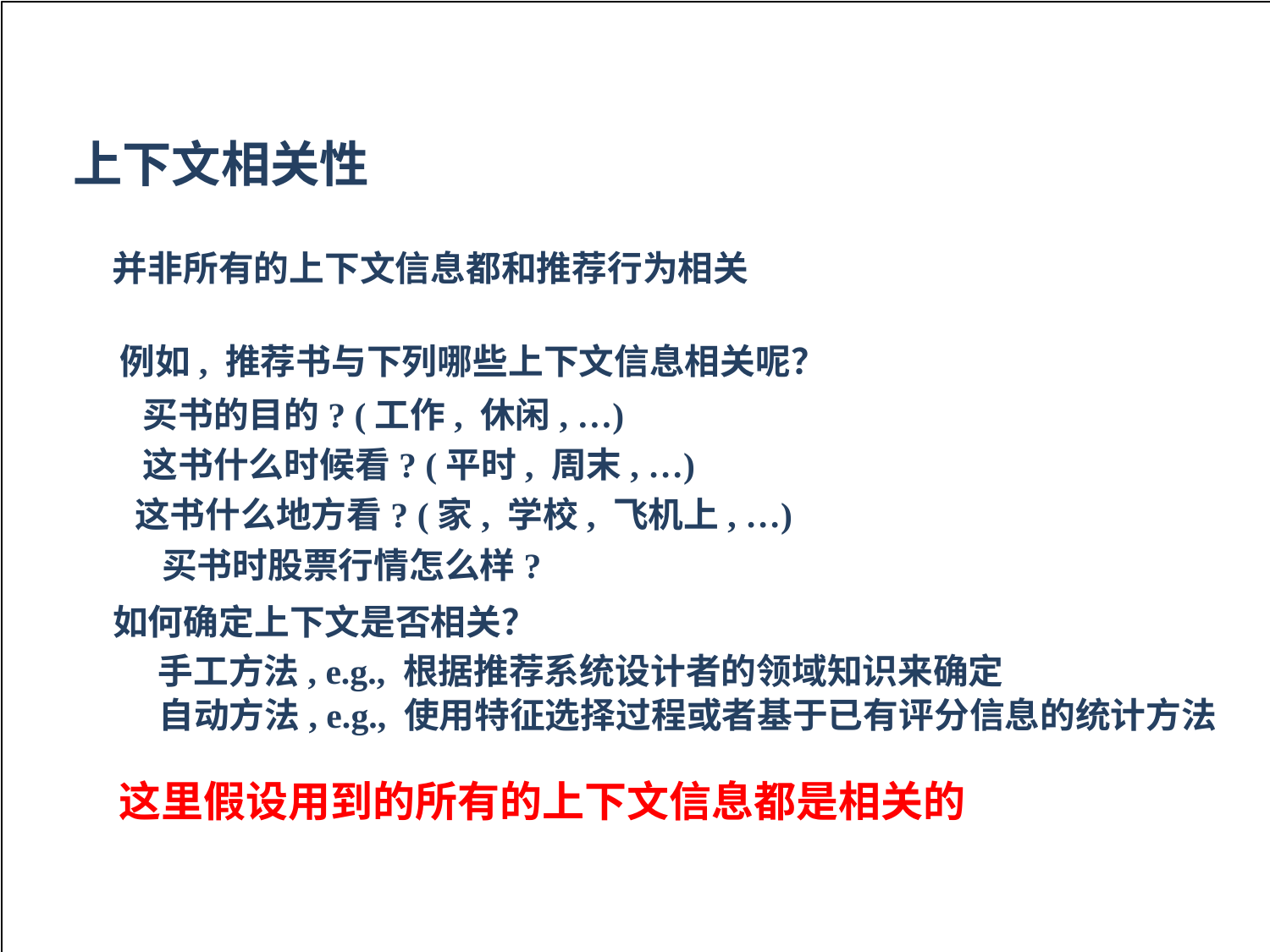

上下文相关性
并非所有的上下文信息都和推荐行为相关
例如, 推荐书与下列哪些上下文信息相关呢？
买书的目的? (工作, 休闲, …)
这书什么时候看? (平时, 周末, …)
这书什么地方看? (家, 学校, 飞机上, …)
买书时股票行情怎么样?
如何确定上下文是否相关？
手工方法, e.g., 根据推荐系统设计者的领域知识来确定
自动方法, e.g., 使用特征选择过程或者基于已有评分信息的统计方法
这里假设用到的所有的上下文信息都是相关的